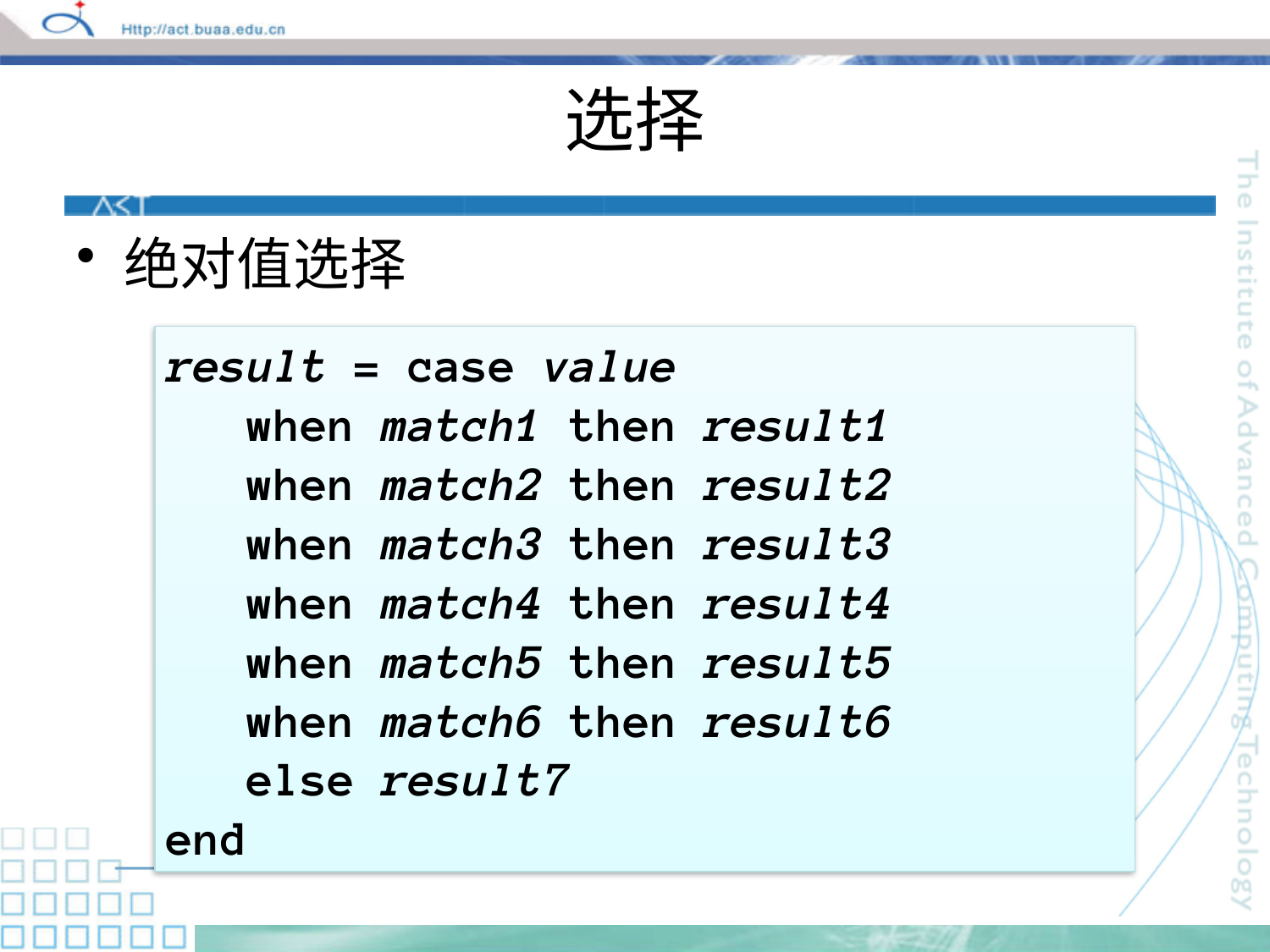

# 选择
绝对值选择
result = case value
   when match1 then result1
   when match2 then result2
   when match3 then result3
   when match4 then result4
   when match5 then result5
   when match6 then result6
   else result7
end